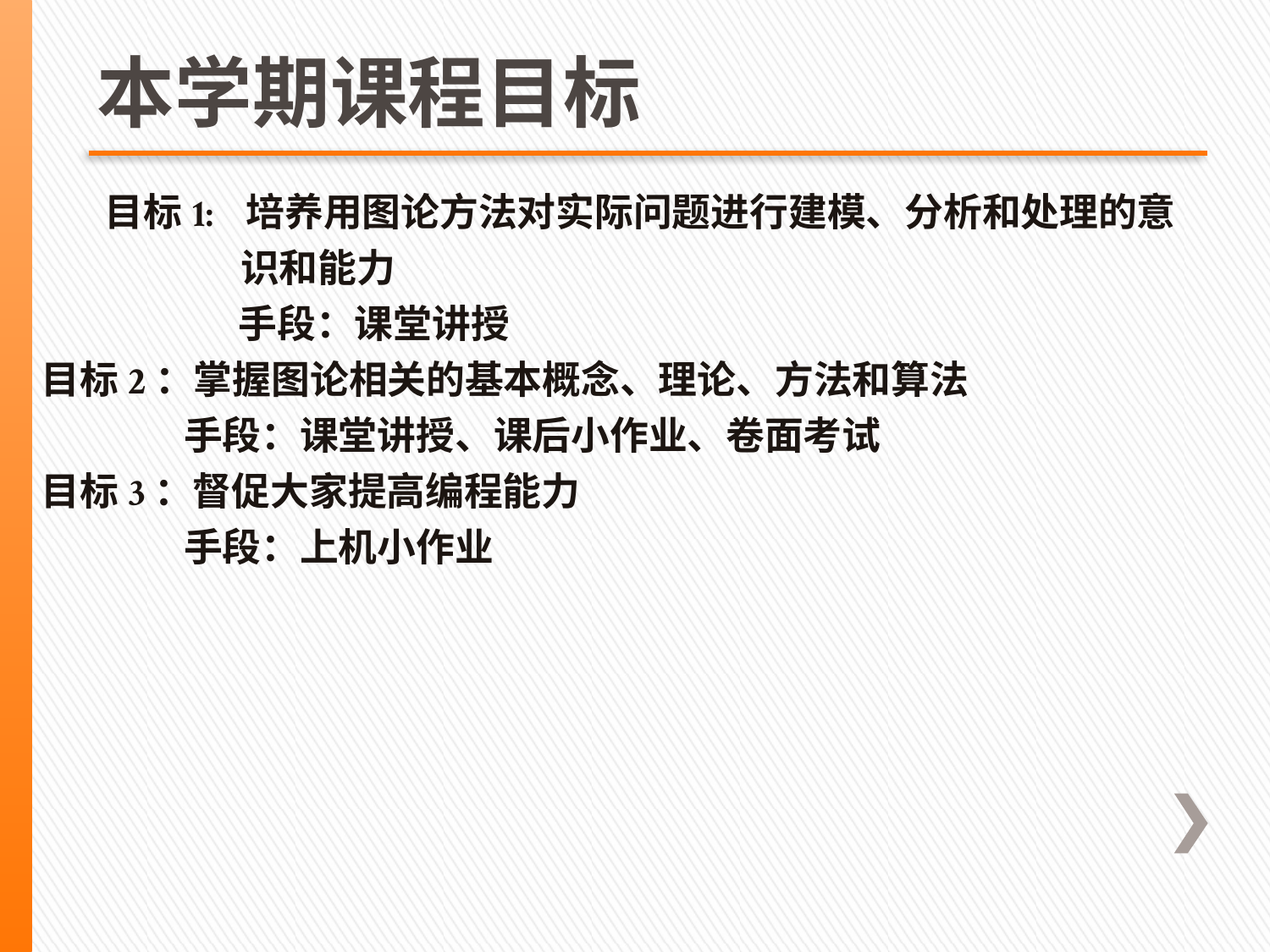

# 本学期课程目标
目标1:   培养用图论方法对实际问题进行建模、分析和处理的意识和能力
              手段：课堂讲授
目标2：掌握图论相关的基本概念、理论、方法和算法
               手段：课堂讲授、课后小作业、卷面考试
目标3：督促大家提高编程能力
               手段：上机小作业